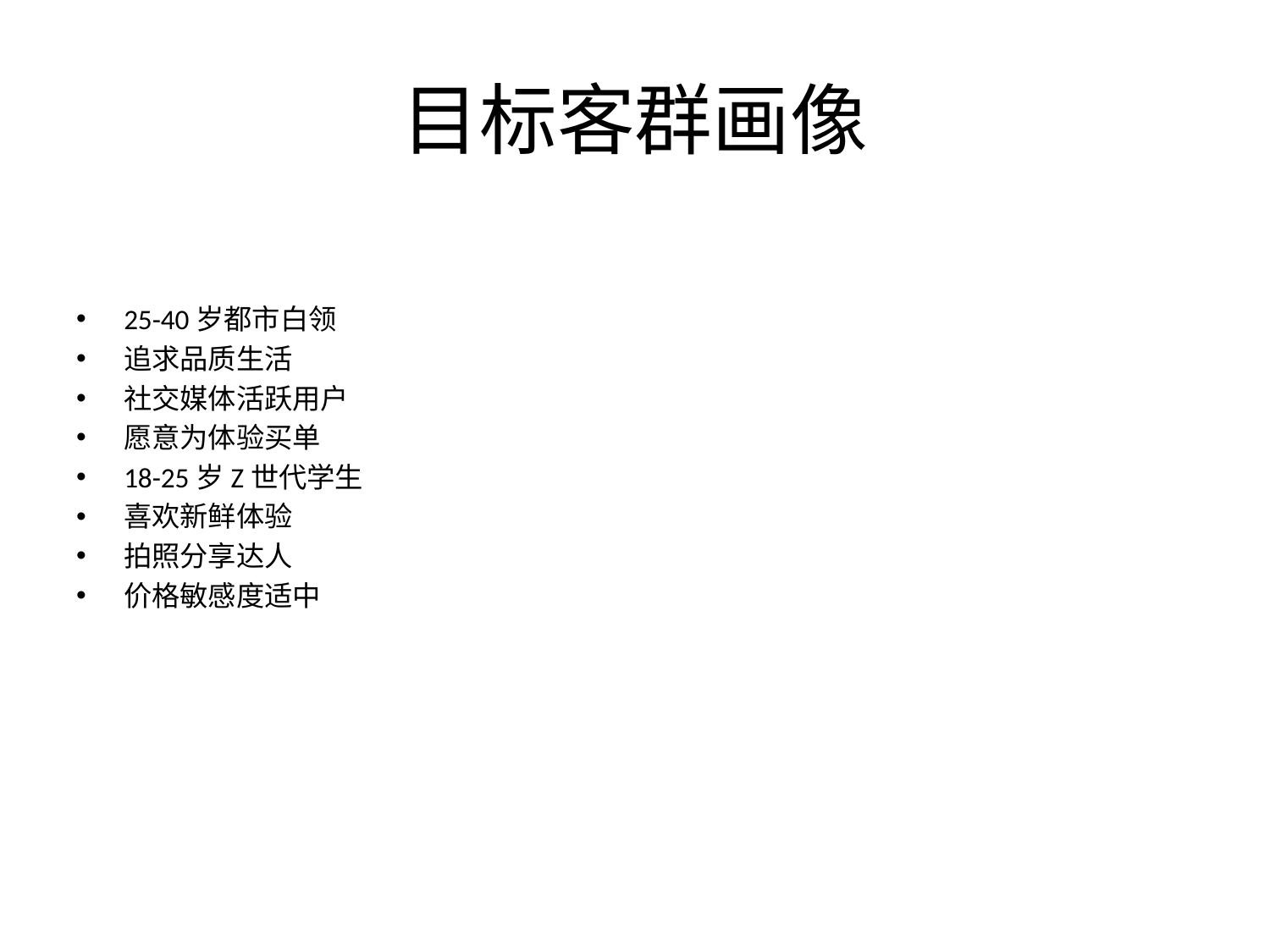

# 目标客群画像

25-40岁都市白领
追求品质生活
社交媒体活跃用户
愿意为体验买单
18-25岁Z世代学生
喜欢新鲜体验
拍照分享达人
价格敏感度适中